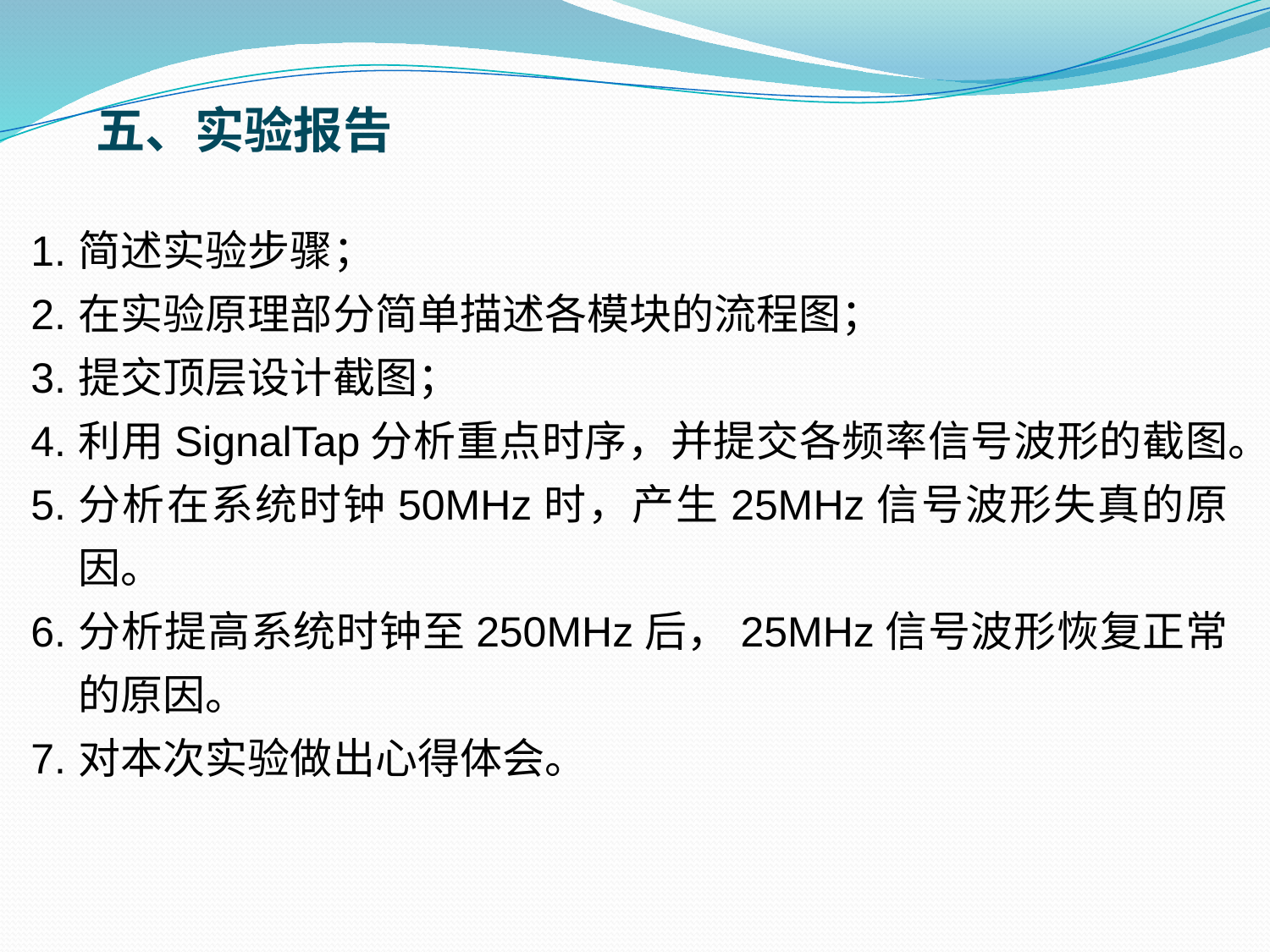

五、实验报告
简述实验步骤；
在实验原理部分简单描述各模块的流程图；
提交顶层设计截图；
利用SignalTap分析重点时序，并提交各频率信号波形的截图。
分析在系统时钟50MHz时，产生25MHz信号波形失真的原因。
分析提高系统时钟至250MHz后，25MHz信号波形恢复正常的原因。
对本次实验做出心得体会。